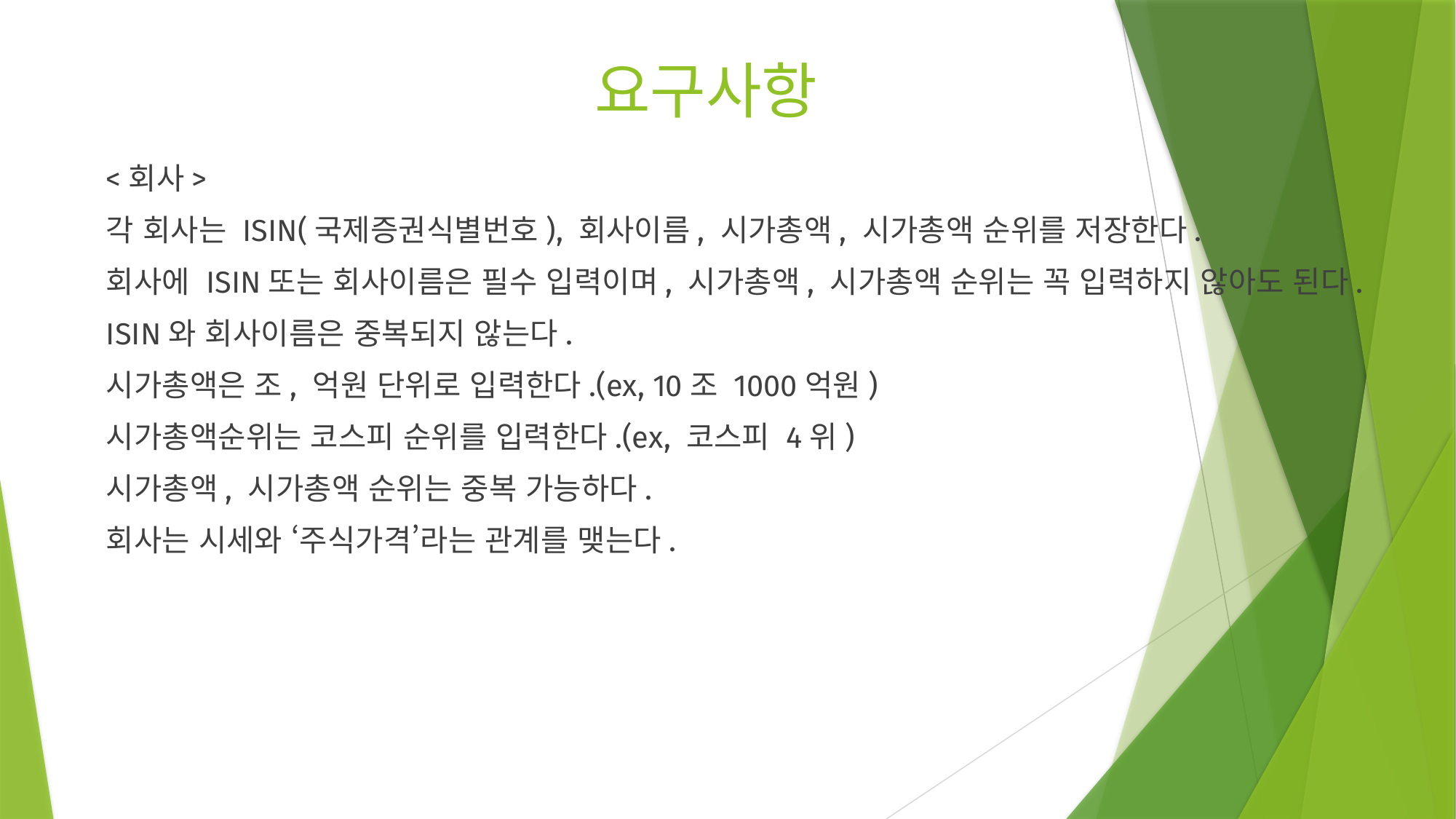

# 요구사항
<회사>
각 회사는 ISIN(국제증권식별번호), 회사이름, 시가총액, 시가총액 순위를 저장한다.
회사에 ISIN또는 회사이름은 필수 입력이며, 시가총액, 시가총액 순위는 꼭 입력하지 않아도 된다.
ISIN와 회사이름은 중복되지 않는다.
시가총액은 조, 억원 단위로 입력한다.(ex, 10조 1000억원)
시가총액순위는 코스피 순위를 입력한다.(ex, 코스피 4위)
시가총액, 시가총액 순위는 중복 가능하다.
회사는 시세와 ‘주식가격’라는 관계를 맺는다.